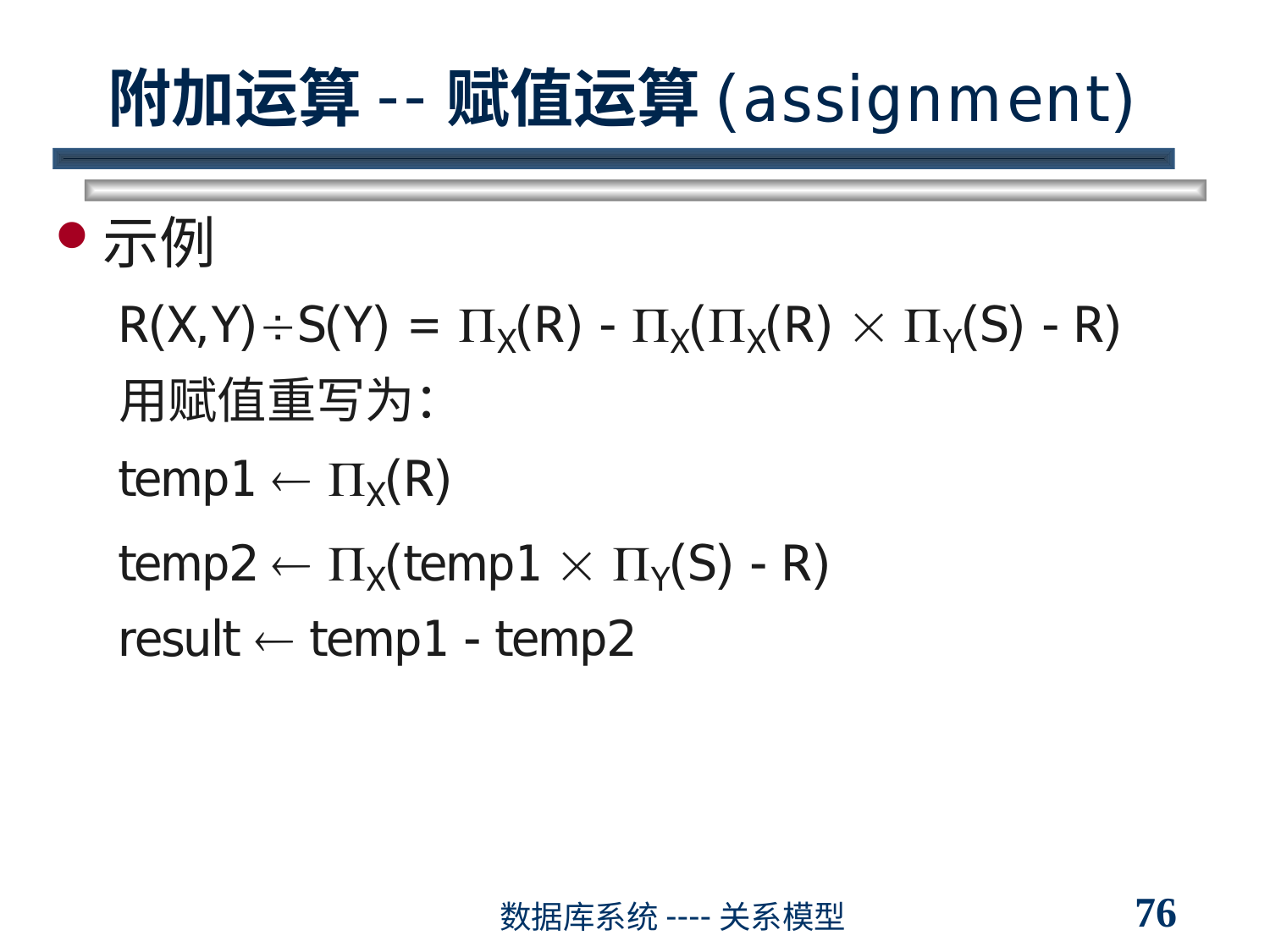

# 附加运算--赋值运算(assignment)
示例
R(X,Y)÷S(Y) = ΠX(R) − ΠX(ΠX(R) × ΠY(S) − R)
用赋值重写为：
temp1 ← ΠX(R)
temp2 ← ΠX(temp1 × ΠY(S) − R)
result ← temp1 − temp2

76
数据库系统----关系模型